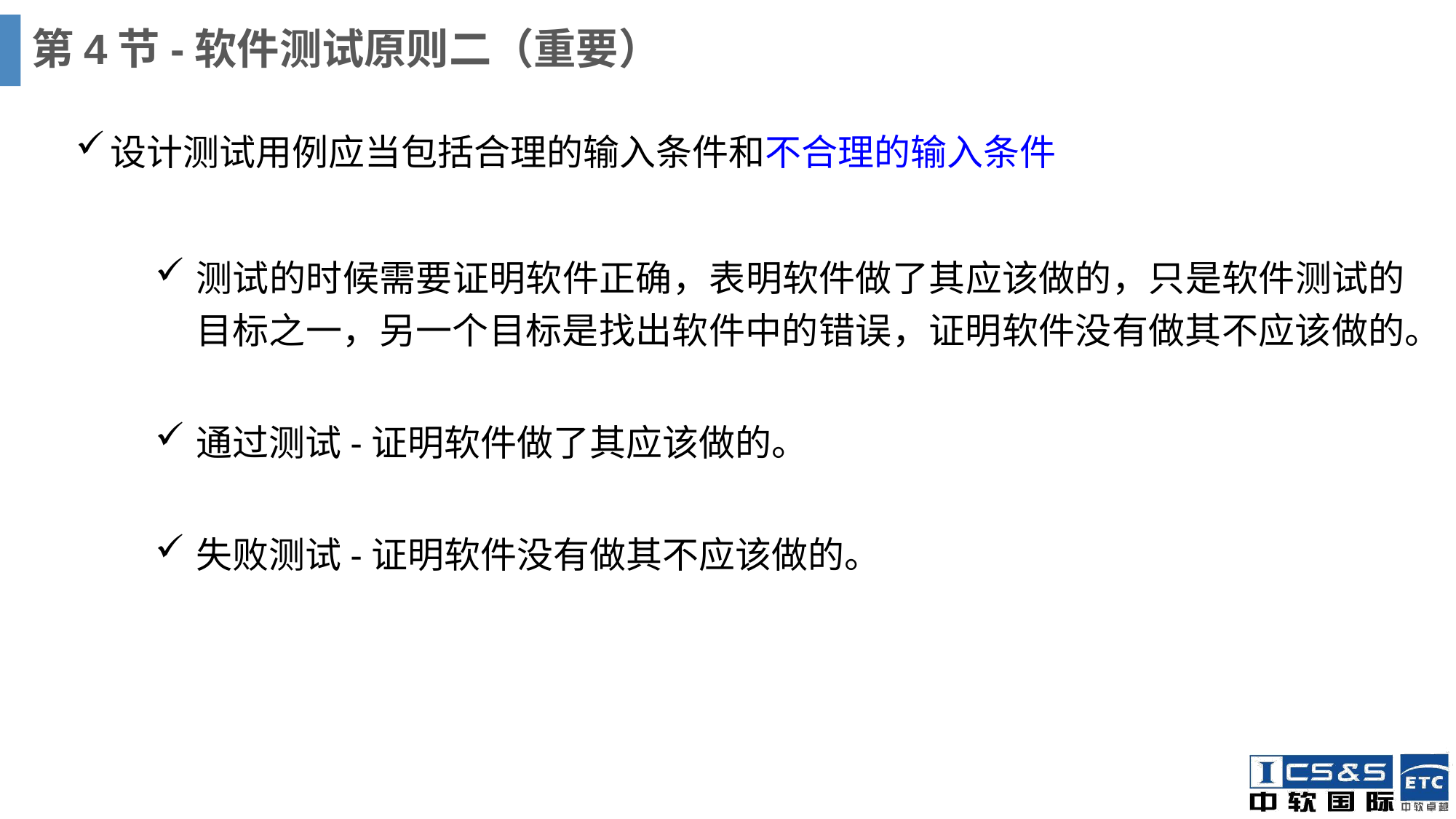

# 第4节-软件测试原则二（重要）
设计测试用例应当包括合理的输入条件和不合理的输入条件
测试的时候需要证明软件正确，表明软件做了其应该做的，只是软件测试的目标之一，另一个目标是找出软件中的错误，证明软件没有做其不应该做的。

通过测试-证明软件做了其应该做的。

失败测试-证明软件没有做其不应该做的。